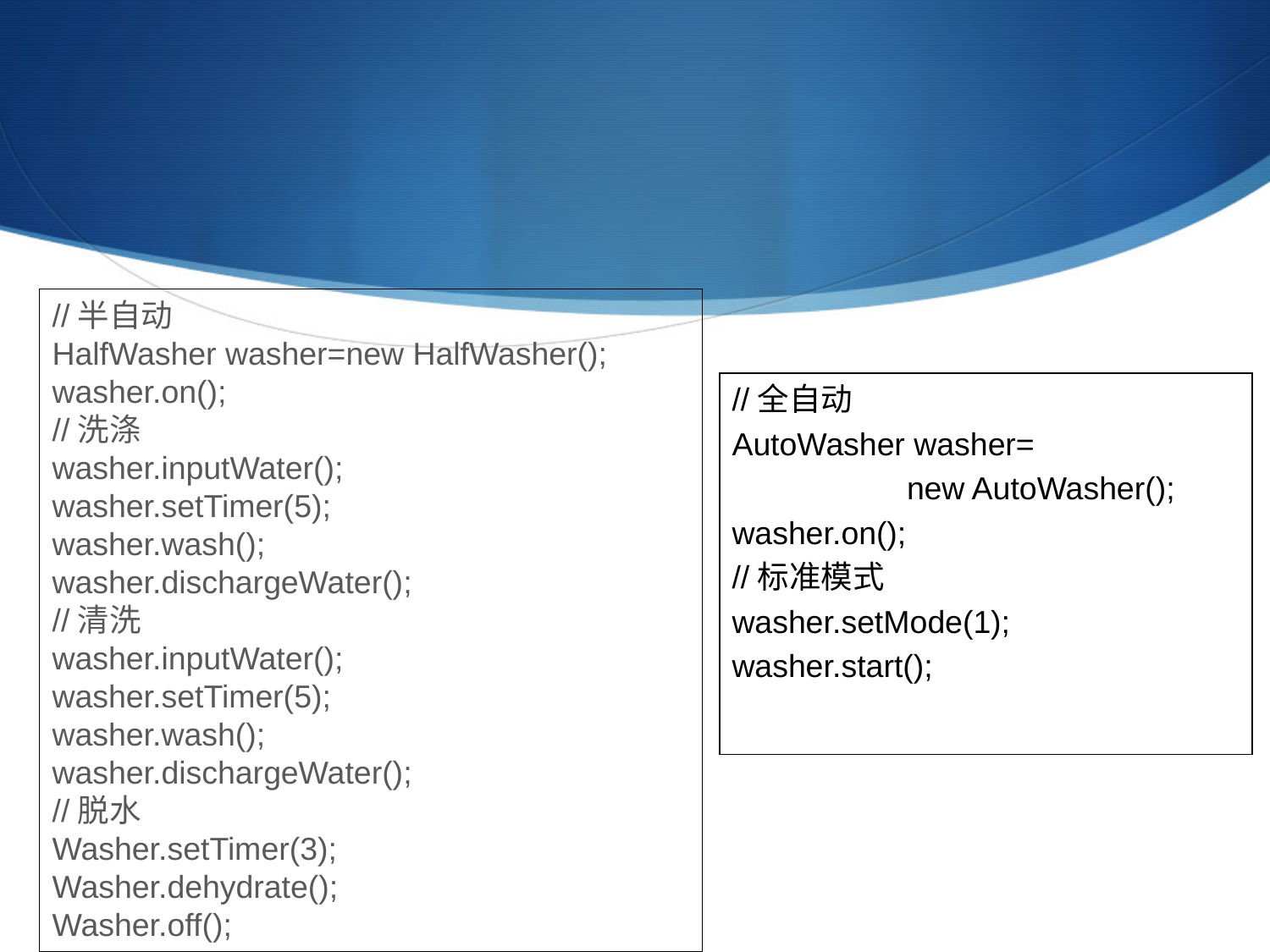

//半自动
HalfWasher washer=new HalfWasher();
washer.on();
//洗涤
washer.inputWater();
washer.setTimer(5);
washer.wash();
washer.dischargeWater();
//清洗
washer.inputWater();
washer.setTimer(5);
washer.wash();
washer.dischargeWater();
//脱水
Washer.setTimer(3);
Washer.dehydrate();
Washer.off();
//全自动
AutoWasher washer=
		new AutoWasher();
washer.on();
//标准模式
washer.setMode(1);
washer.start();